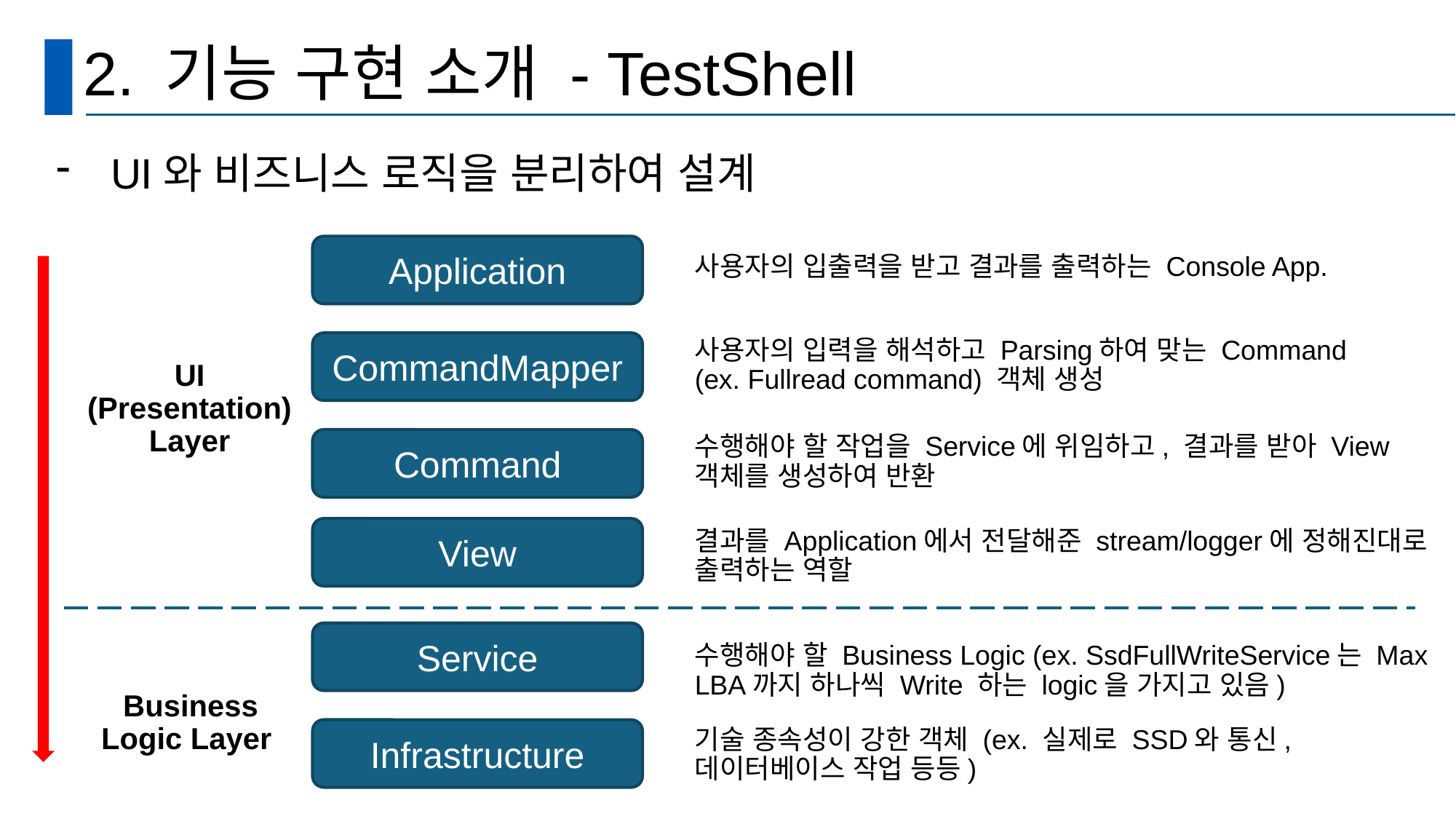

# 2. 기능 구현 소개 - TestShell
UI와 비즈니스 로직을 분리하여 설계
Application
사용자의 입출력을 받고 결과를 출력하는 Console App.

사용자의 입력을 해석하고 Parsing하여 맞는 Command
(ex. Fullread command) 객체 생성
CommandMapper
UI (Presentation) Layer
수행해야 할 작업을 Service에 위임하고, 결과를 받아 View 객체를 생성하여 반환
Command
View
결과를 Application에서 전달해준 stream/logger에 정해진대로 출력하는 역할
Service
수행해야 할 Business Logic (ex. SsdFullWriteService는 Max LBA까지 하나씩 Write 하는 logic을 가지고 있음)
 Business Logic Layer
Infrastructure
기술 종속성이 강한 객체 (ex. 실제로 SSD와 통신, 데이터베이스 작업 등등)